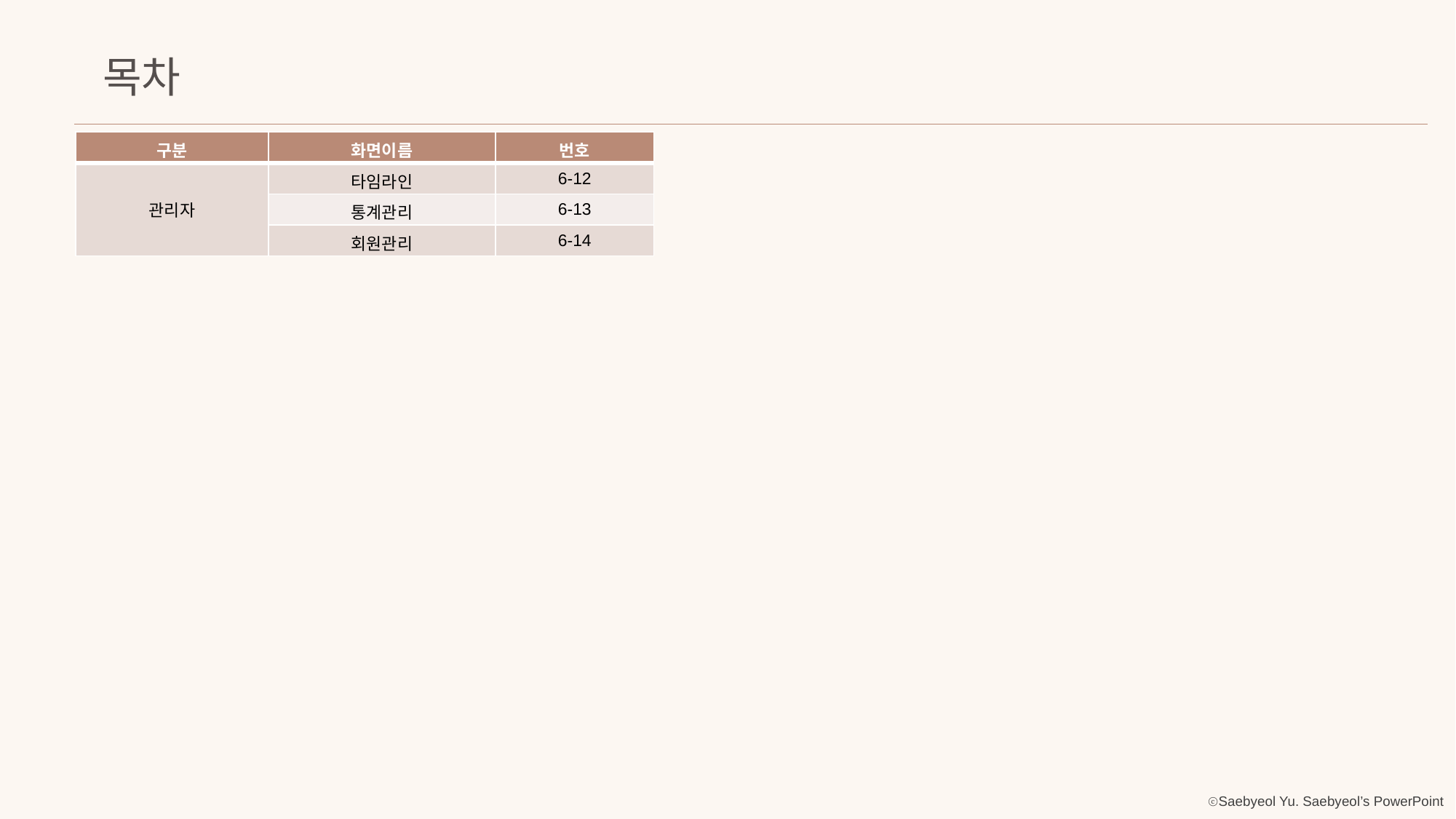

목차
| 구분 | 화면이름 | 번호 |
| --- | --- | --- |
| 관리자 | 타임라인 | 6-12 |
|  | 통계관리 | 6-13 |
|  | 회원관리 | 6-14 |